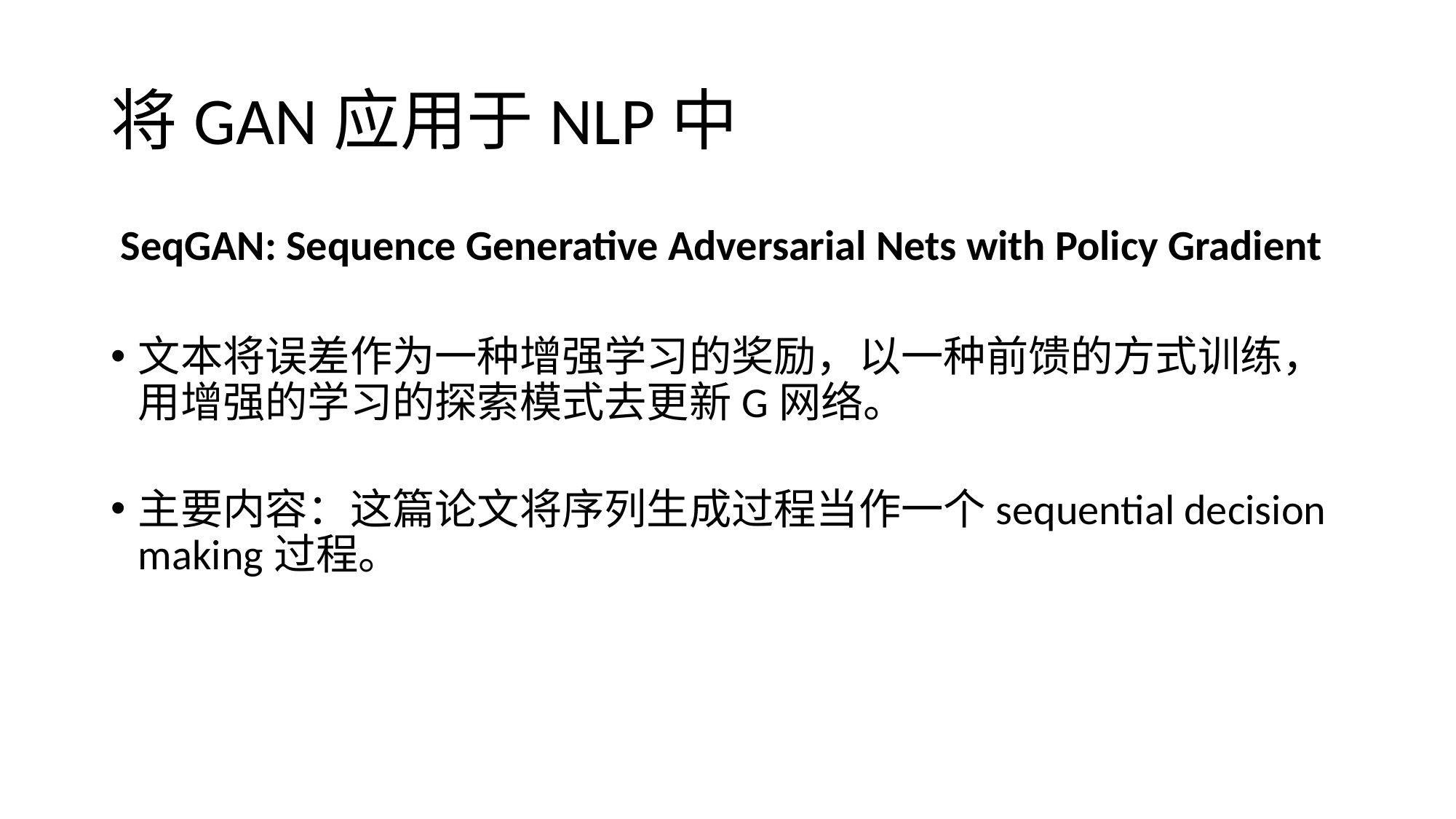

# 将GAN应用于NLP中
 SeqGAN: Sequence Generative Adversarial Nets with Policy Gradient
文本将误差作为一种增强学习的奖励，以一种前馈的方式训练，用增强的学习的探索模式去更新G网络。
主要内容：这篇论文将序列生成过程当作一个sequential decision making过程。